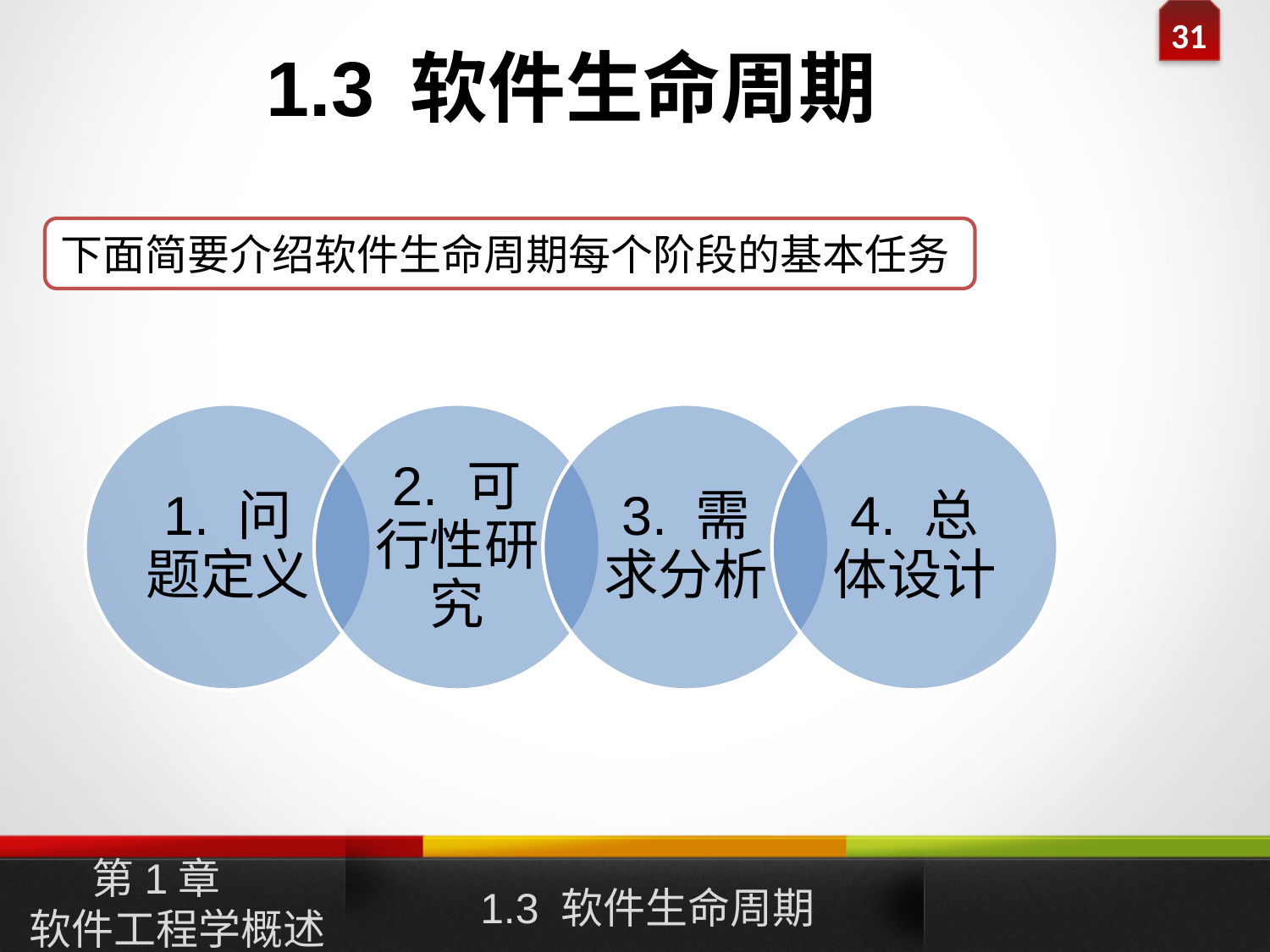

1.3 软件生命周期
下面简要介绍软件生命周期每个阶段的基本任务
1. 问题定义
2. 可行性研究
3. 需求分析
4. 总体设计
1.3 软件生命周期